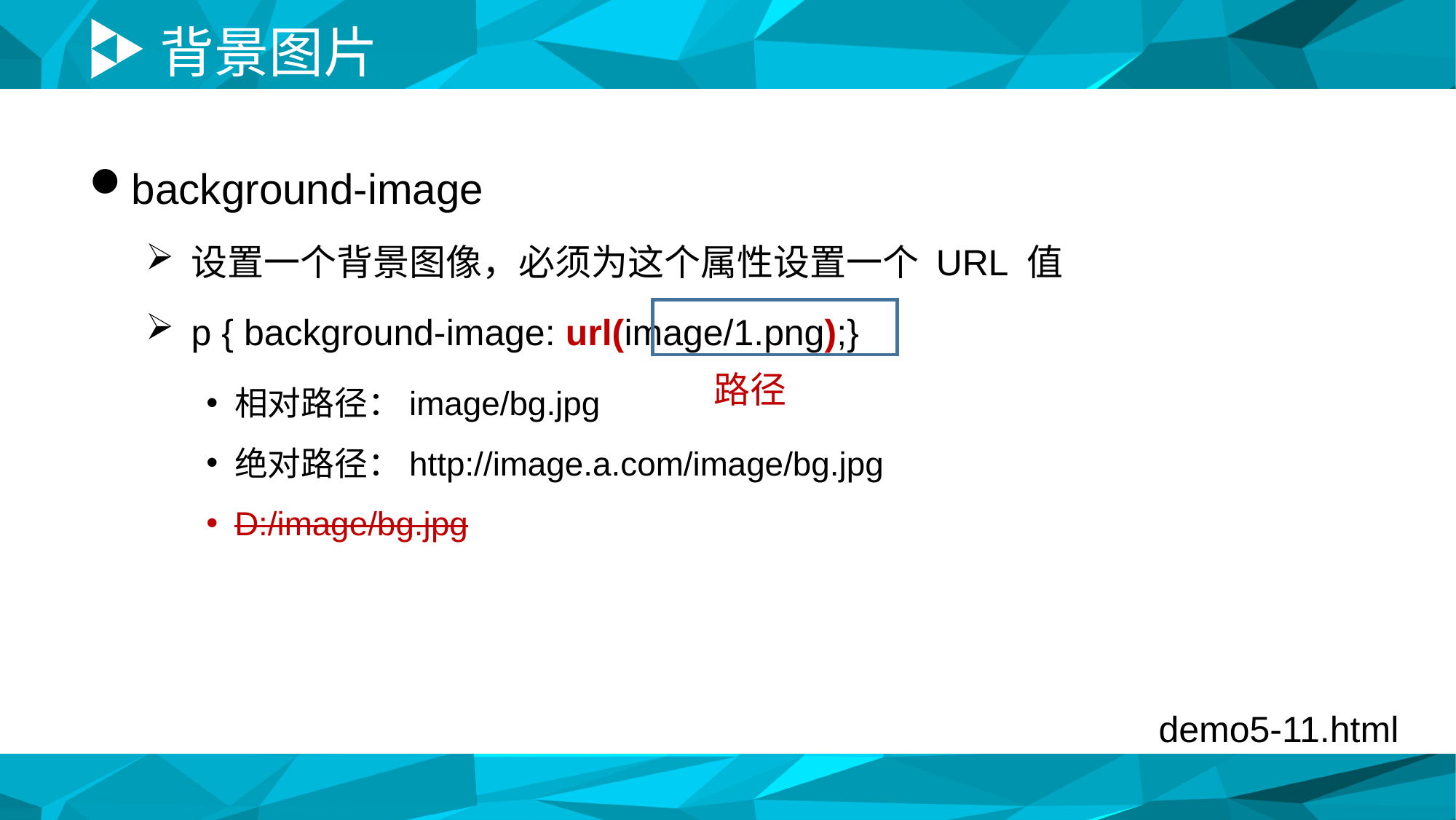

# 背景图片
background-image
设置一个背景图像，必须为这个属性设置一个 URL 值
p { background-image: url(image/1.png);}
相对路径：image/bg.jpg
绝对路径：http://image.a.com/image/bg.jpg
D:/image/bg.jpg

路径
demo5-11.html